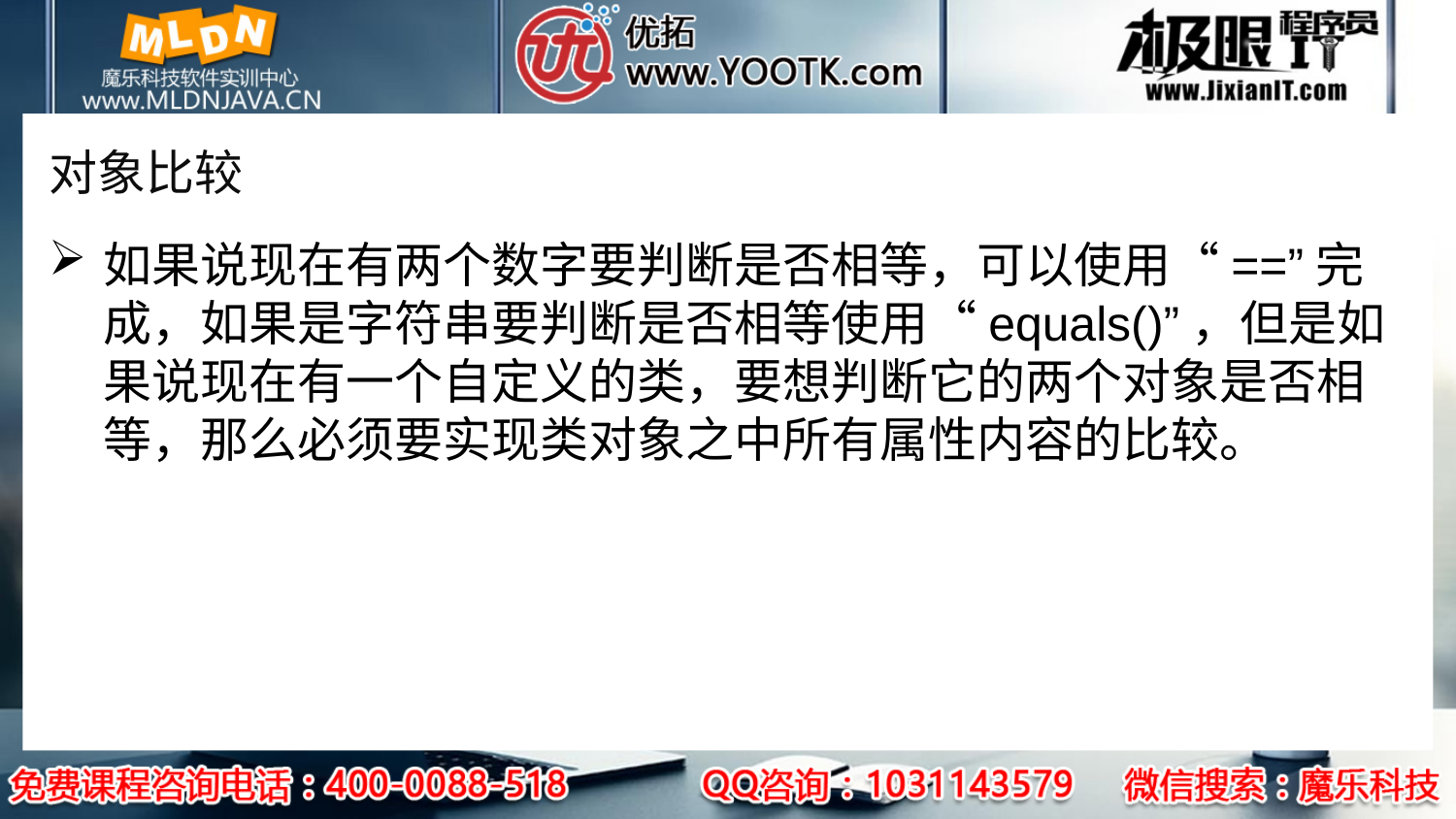

# 对象比较
如果说现在有两个数字要判断是否相等，可以使用“==”完成，如果是字符串要判断是否相等使用“equals()”，但是如果说现在有一个自定义的类，要想判断它的两个对象是否相等，那么必须要实现类对象之中所有属性内容的比较。